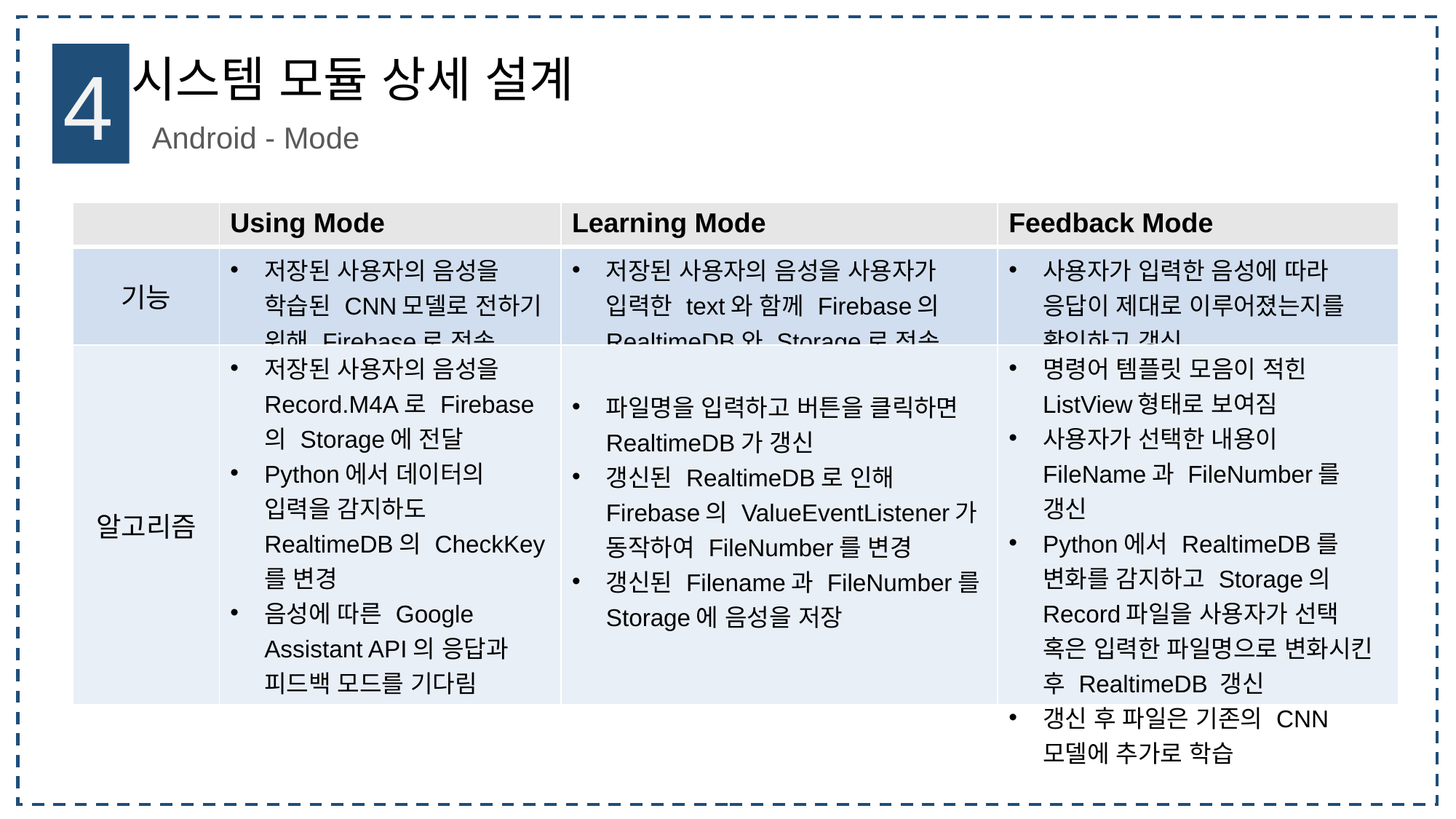

4
시스템 모듈 상세 설계
Android - Mode
|  | Using Mode | Learning Mode | Feedback Mode |
| --- | --- | --- | --- |
| 기능 | 저장된 사용자의 음성을 학습된 CNN모델로 전하기 위해 Firebase로 전송 | 저장된 사용자의 음성을 사용자가 입력한 text와 함께 Firebase의 RealtimeDB와 Storage로 전송 | 사용자가 입력한 음성에 따라 응답이 제대로 이루어졌는지를 확인하고 갱신 |
| 알고리즘 | 저장된 사용자의 음성을 Record.M4A로 Firebase의 Storage에 전달 Python에서 데이터의 입력을 감지하도 RealtimeDB의 CheckKey를 변경 음성에 따른 Google Assistant API의 응답과 피드백 모드를 기다림 | 파일명을 입력하고 버튼을 클릭하면 RealtimeDB가 갱신 갱신된 RealtimeDB로 인해 Firebase의 ValueEventListener가 동작하여 FileNumber를 변경 갱신된 Filename과 FileNumber를 Storage에 음성을 저장 | 명령어 템플릿 모음이 적힌 ListView형태로 보여짐 사용자가 선택한 내용이 FileName과 FileNumber를 갱신 Python에서 RealtimeDB를 변화를 감지하고 Storage의 Record파일을 사용자가 선택 혹은 입력한 파일명으로 변화시킨 후 RealtimeDB 갱신 갱신 후 파일은 기존의 CNN모델에 추가로 학습 |